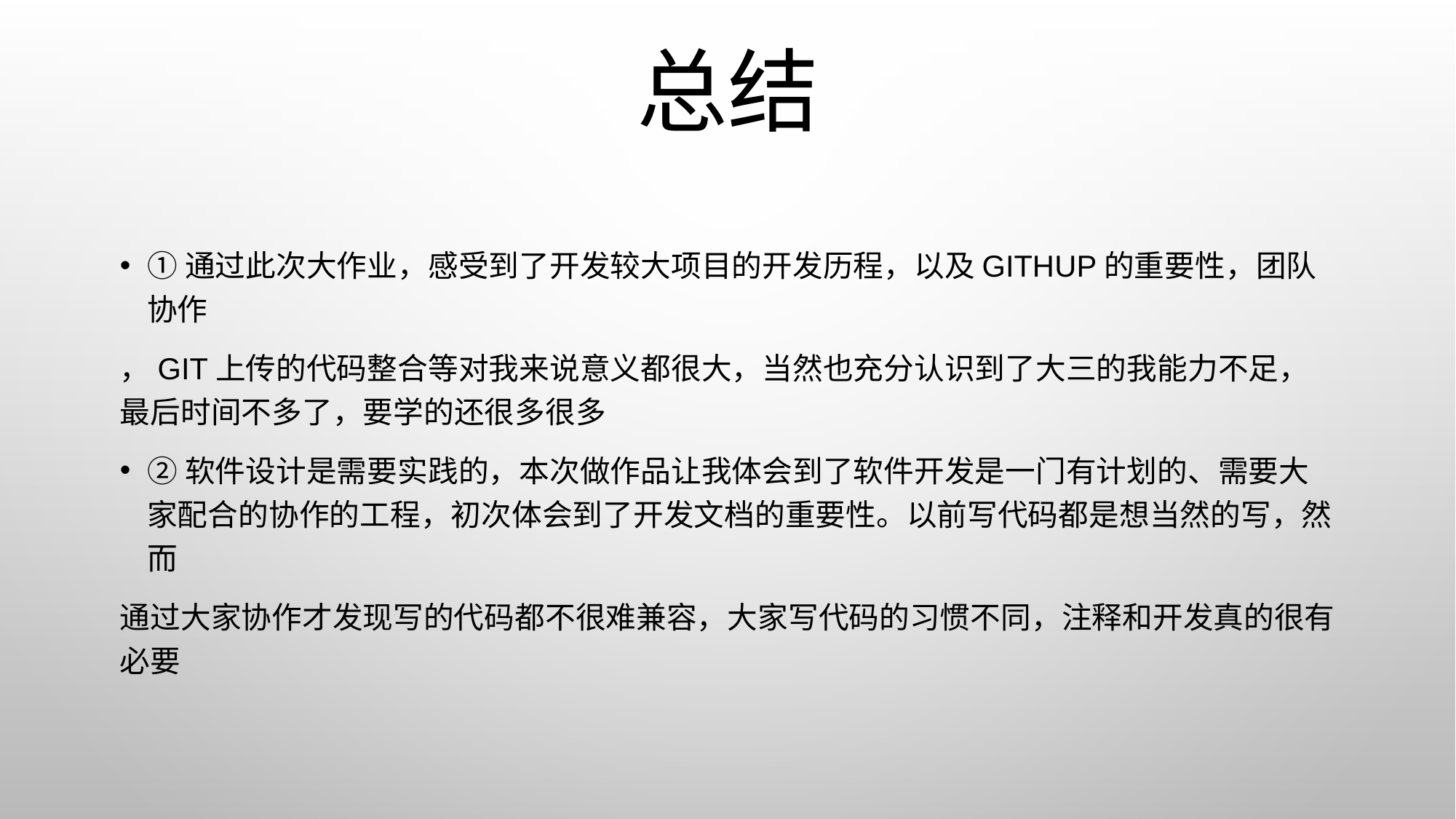

# 总结
①通过此次大作业，感受到了开发较大项目的开发历程，以及githup的重要性，团队协作
，Git上传的代码整合等对我来说意义都很大，当然也充分认识到了大三的我能力不足，最后时间不多了，要学的还很多很多
②软件设计是需要实践的，本次做作品让我体会到了软件开发是一门有计划的、需要大家配合的协作的工程，初次体会到了开发文档的重要性。以前写代码都是想当然的写，然而
通过大家协作才发现写的代码都不很难兼容，大家写代码的习惯不同，注释和开发真的很有必要